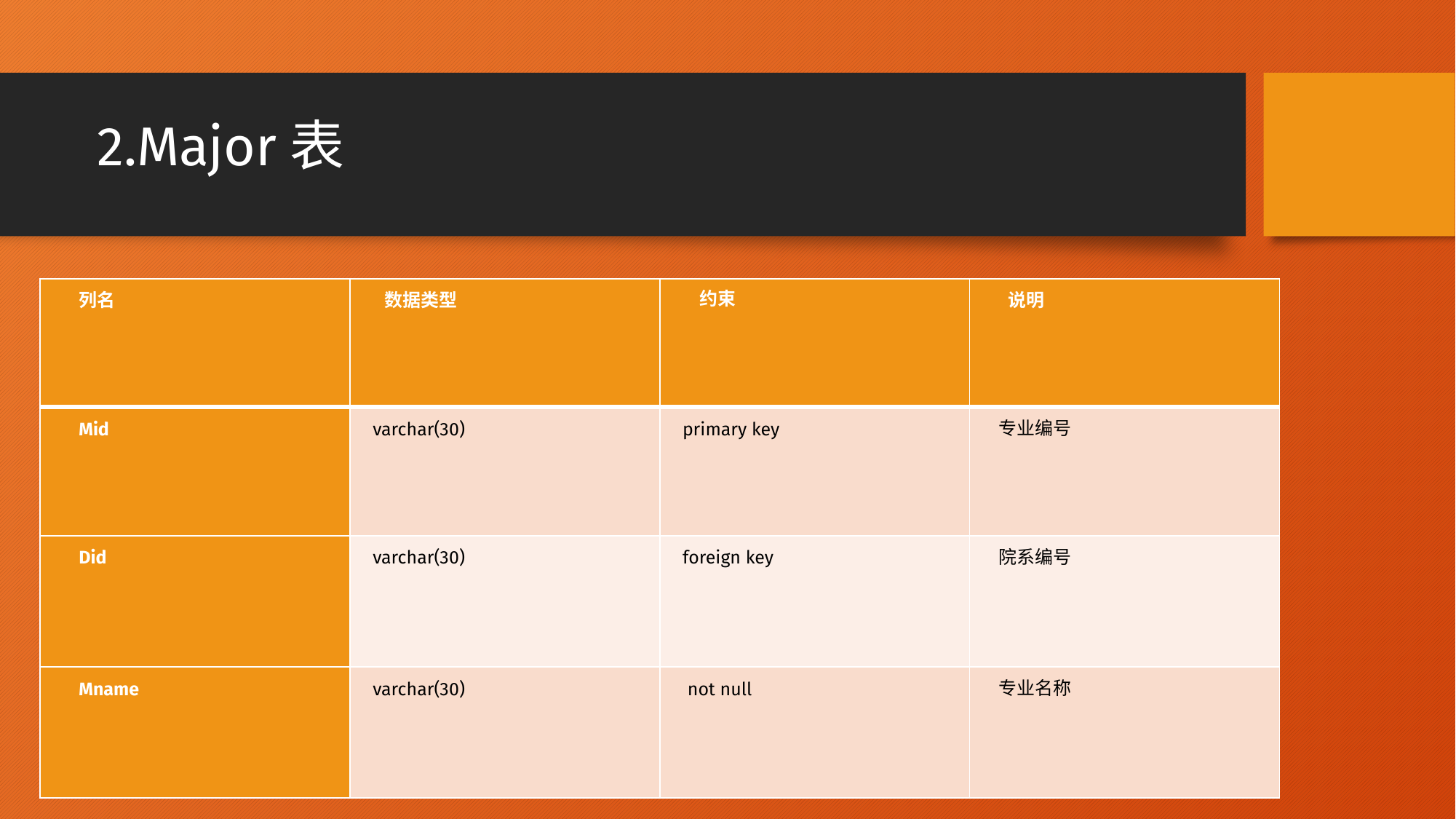

# 2.Major表
| 列名 | 数据类型 | 约束 | 说明 |
| --- | --- | --- | --- |
| Mid | varchar(30) | primary key | 专业编号 |
| Did | varchar(30) | foreign key | 院系编号 |
| Mname | varchar(30) | not null | 专业名称 |